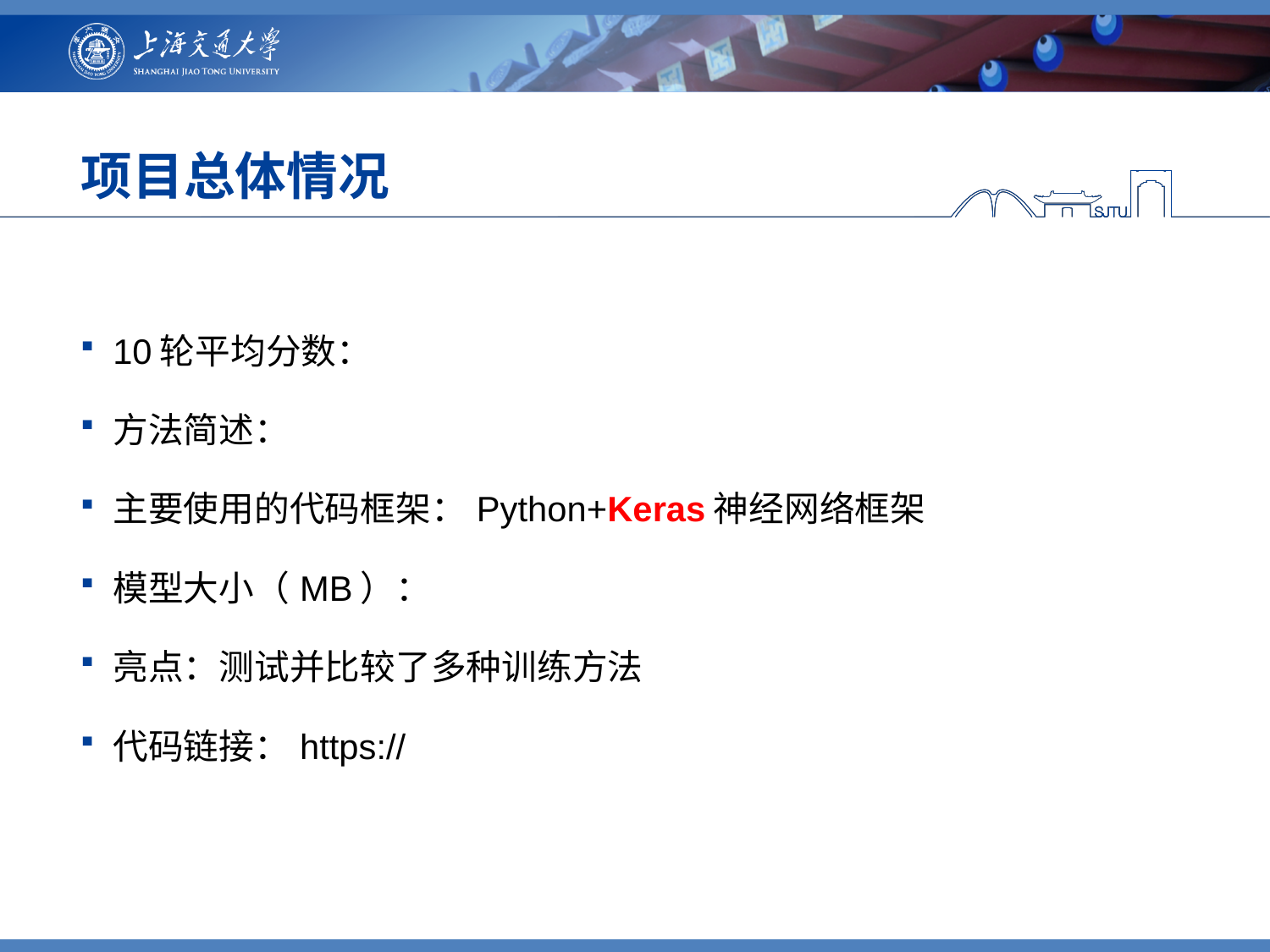

项目总体情况

10轮平均分数：
方法简述：
主要使用的代码框架：Python+Keras神经网络框架
模型大小（MB）：
亮点：测试并比较了多种训练方法
代码链接：https://